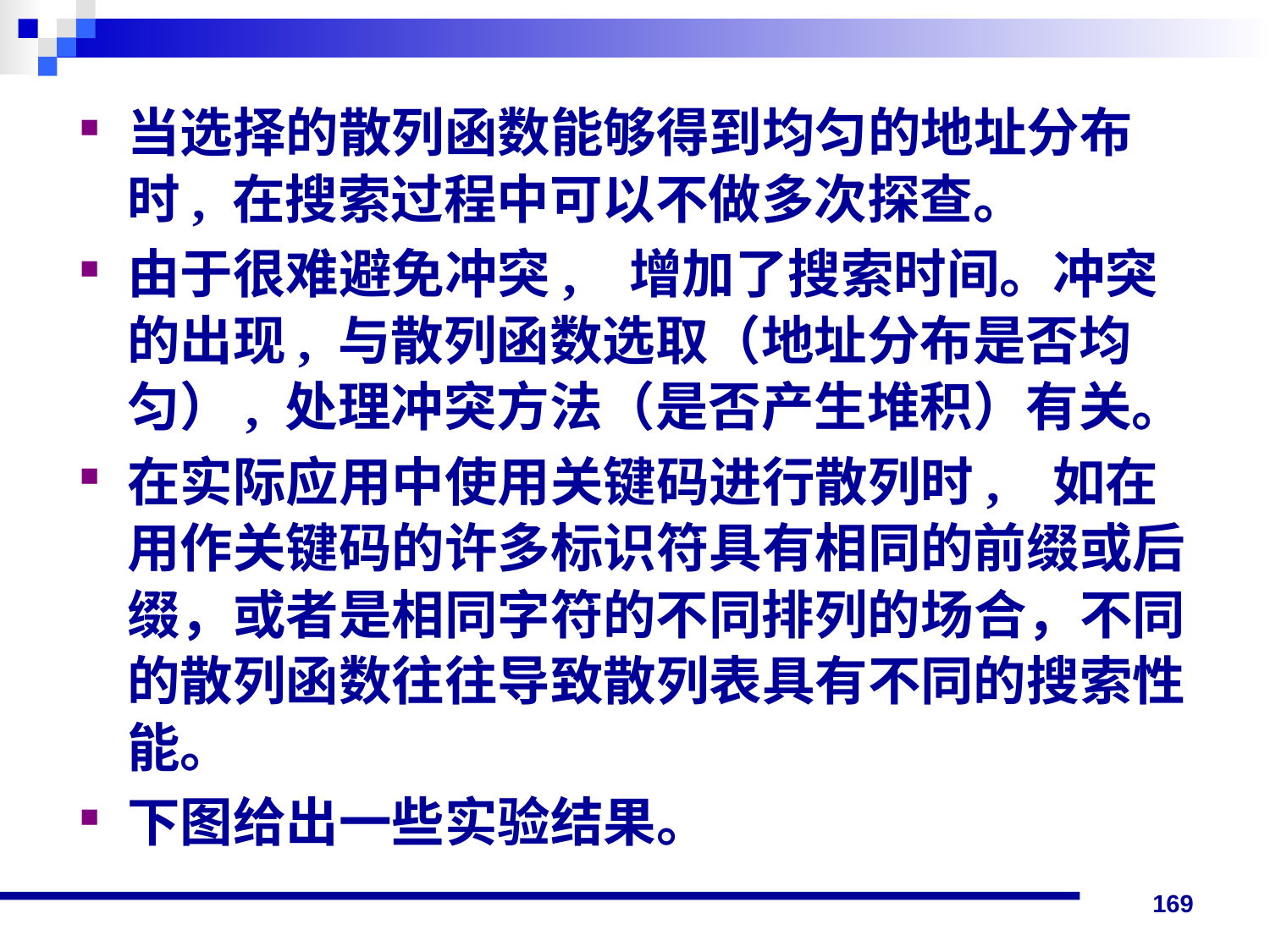

当选择的散列函数能够得到均匀的地址分布时, 在搜索过程中可以不做多次探查。
由于很难避免冲突,   增加了搜索时间。冲突的出现, 与散列函数选取（地址分布是否均匀）, 处理冲突方法（是否产生堆积）有关。
在实际应用中使用关键码进行散列时,   如在用作关键码的许多标识符具有相同的前缀或后缀，或者是相同字符的不同排列的场合，不同的散列函数往往导致散列表具有不同的搜索性能。
下图给出一些实验结果。
169